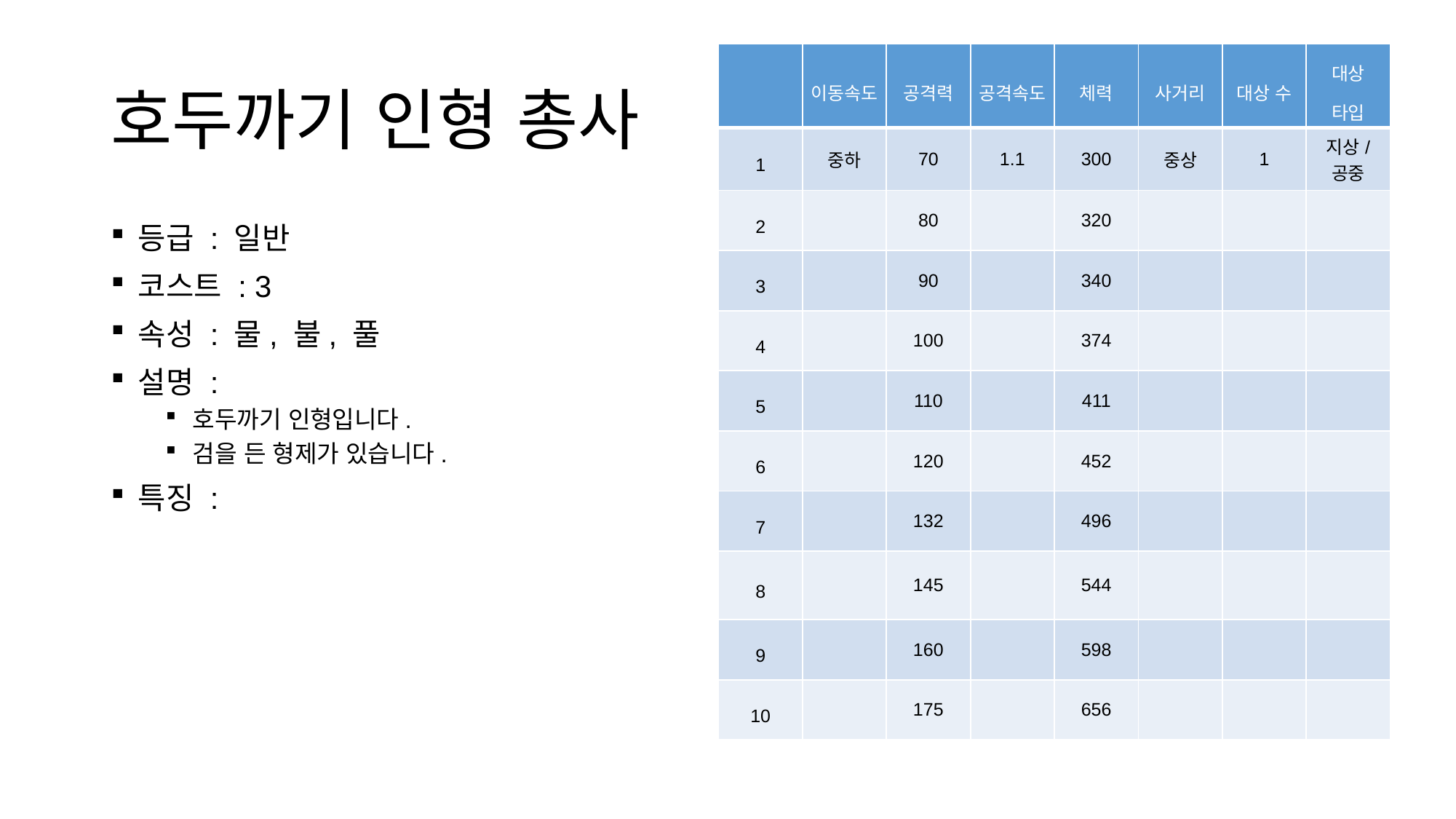

# 호두까기 인형 총사
|  | 이동속도 | 공격력 | 공격속도 | 체력 | 사거리 | 대상 수 | 대상 타입 |
| --- | --- | --- | --- | --- | --- | --- | --- |
| 1 | 중하 | 70 | 1.1 | 300 | 중상 | 1 | 지상/ 공중 |
| 2 |  | 80 |  | 320 |  |  |  |
| 3 |  | 90 |  | 340 |  |  |  |
| 4 |  | 100 |  | 374 |  |  |  |
| 5 |  | 110 |  | 411 |  |  |  |
| 6 |  | 120 |  | 452 |  |  |  |
| 7 |  | 132 |  | 496 |  |  |  |
| 8 |  | 145 |  | 544 |  |  |  |
| 9 |  | 160 |  | 598 |  |  |  |
| 10 |  | 175 |  | 656 |  |  |  |
등급 : 일반
코스트 : 3
속성 : 물, 불, 풀
설명 :
호두까기 인형입니다.
검을 든 형제가 있습니다.
특징 :